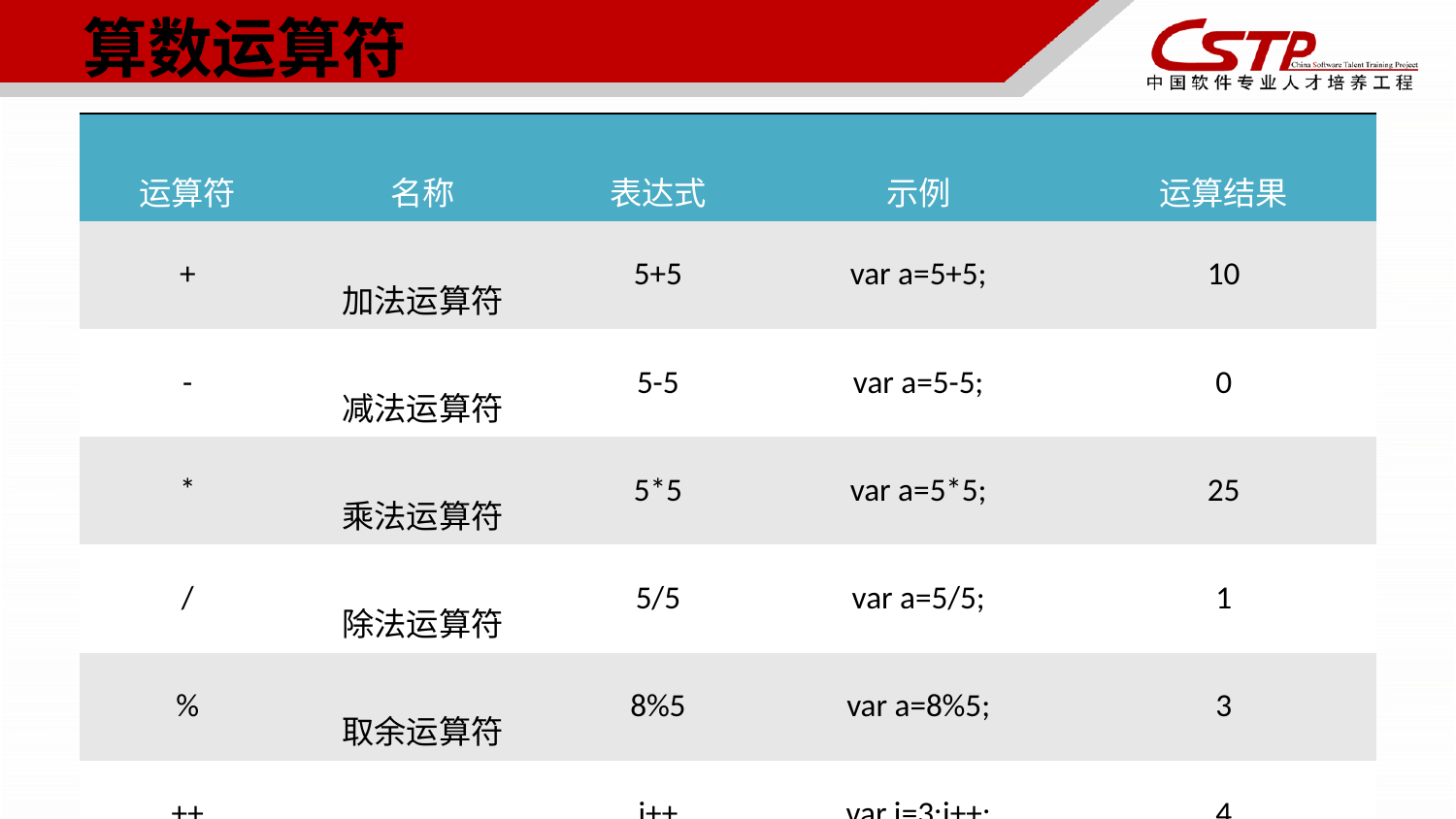

# 算数运算符
| 运算符 | 名称 | 表达式 | 示例 | 运算结果 |
| --- | --- | --- | --- | --- |
| + | 加法运算符 | 5+5 | var a=5+5; | 10 |
| - | 减法运算符 | 5-5 | var a=5-5; | 0 |
| \* | 乘法运算符 | 5\*5 | var a=5\*5; | 25 |
| / | 除法运算符 | 5/5 | var a=5/5; | 1 |
| % | 取余运算符 | 8%5 | var a=8%5; | 3 |
| ++ | 自增运算符 | i++ | var i=3;i++; | 4 |
| -- | 自减运算符 | i-- | var i=3;i--; | 2 |